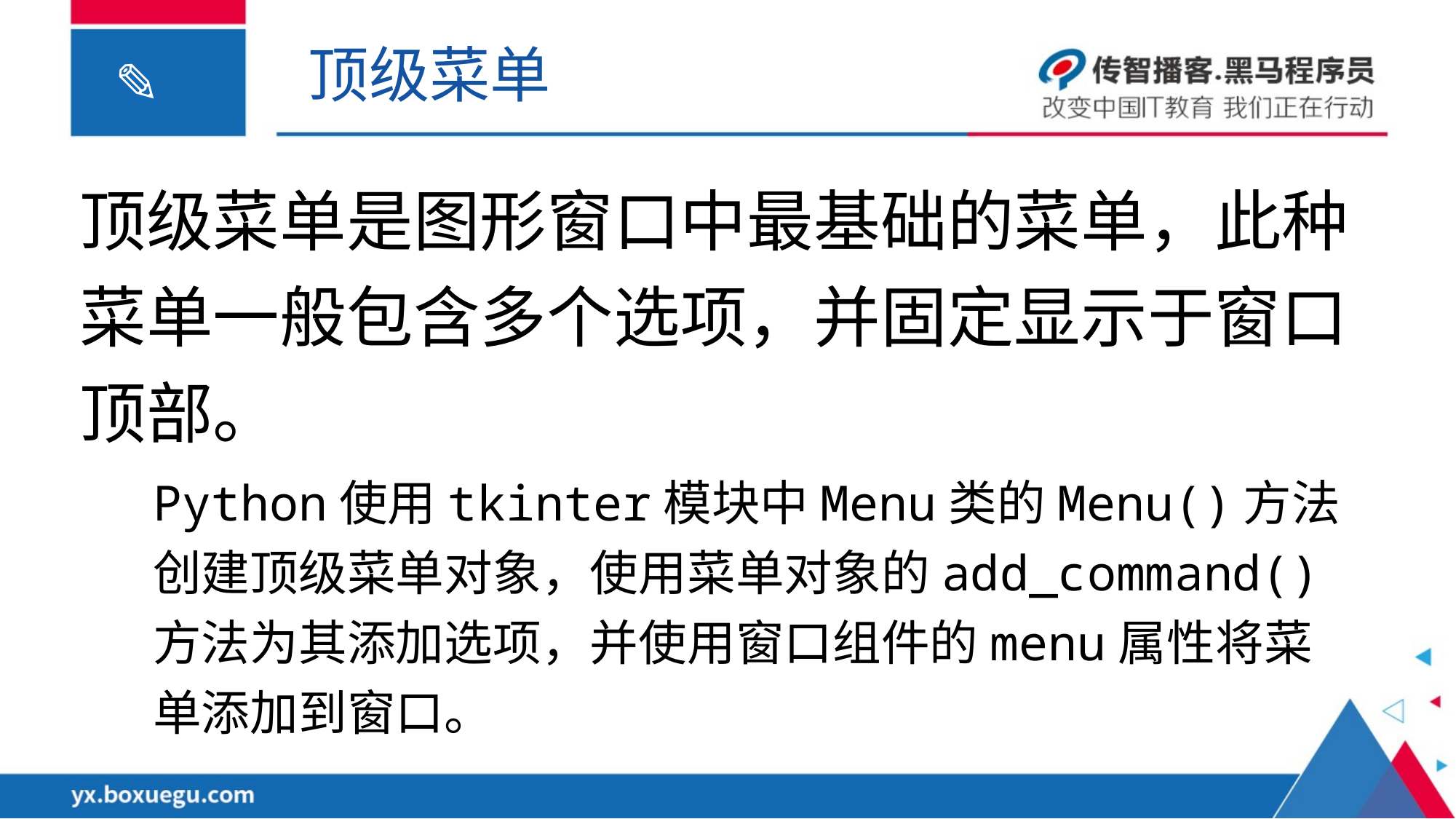

顶级菜单
顶级菜单是图形窗口中最基础的菜单，此种菜单一般包含多个选项，并固定显示于窗口顶部。
Python使用tkinter模块中Menu类的Menu()方法创建顶级菜单对象，使用菜单对象的add_command()方法为其添加选项，并使用窗口组件的menu属性将菜单添加到窗口。